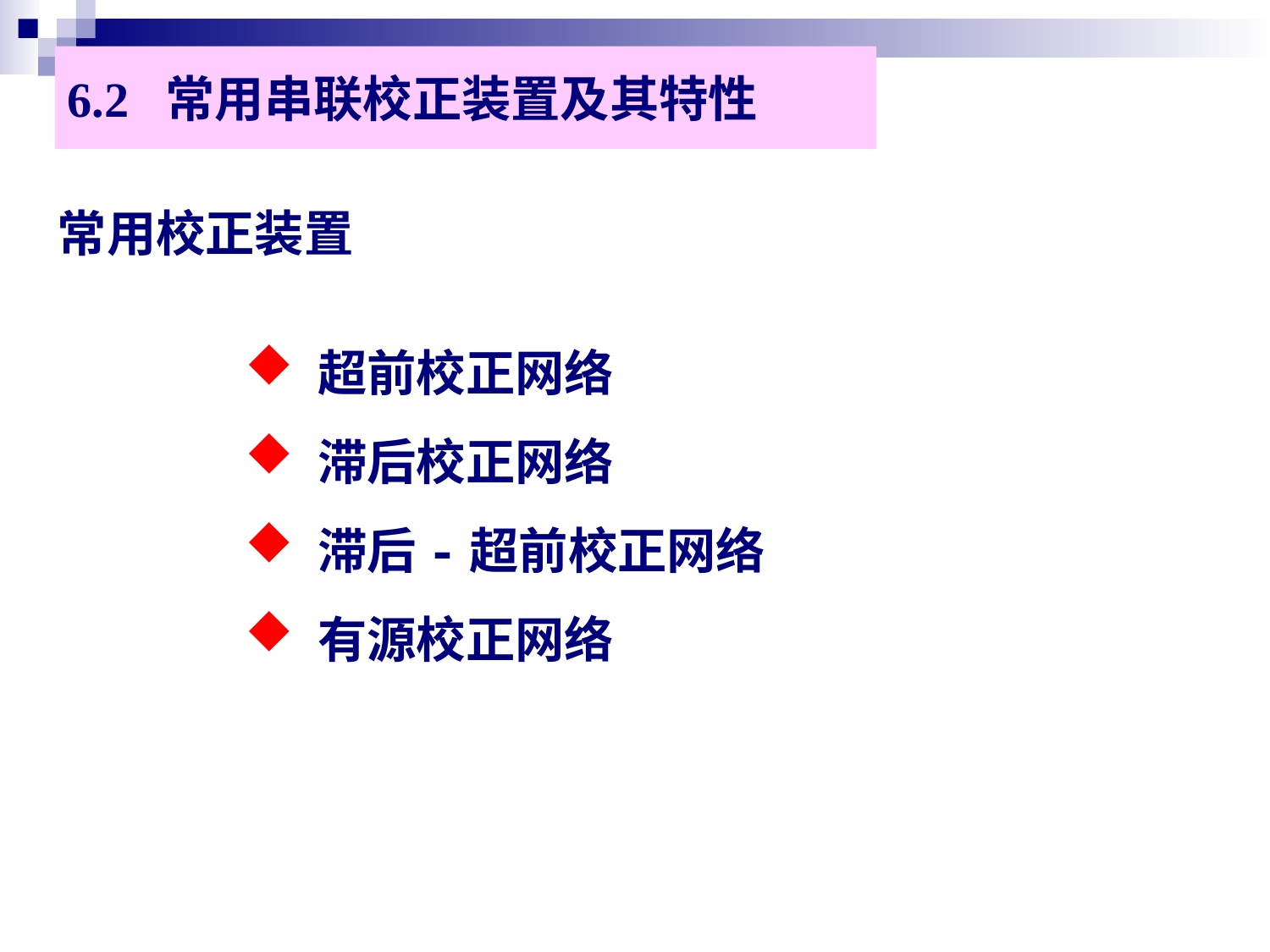

# 6.2  常用串联校正装置及其特性
常用校正装置
 超前校正网络
 滞后校正网络
 滞后-超前校正网络
 有源校正网络